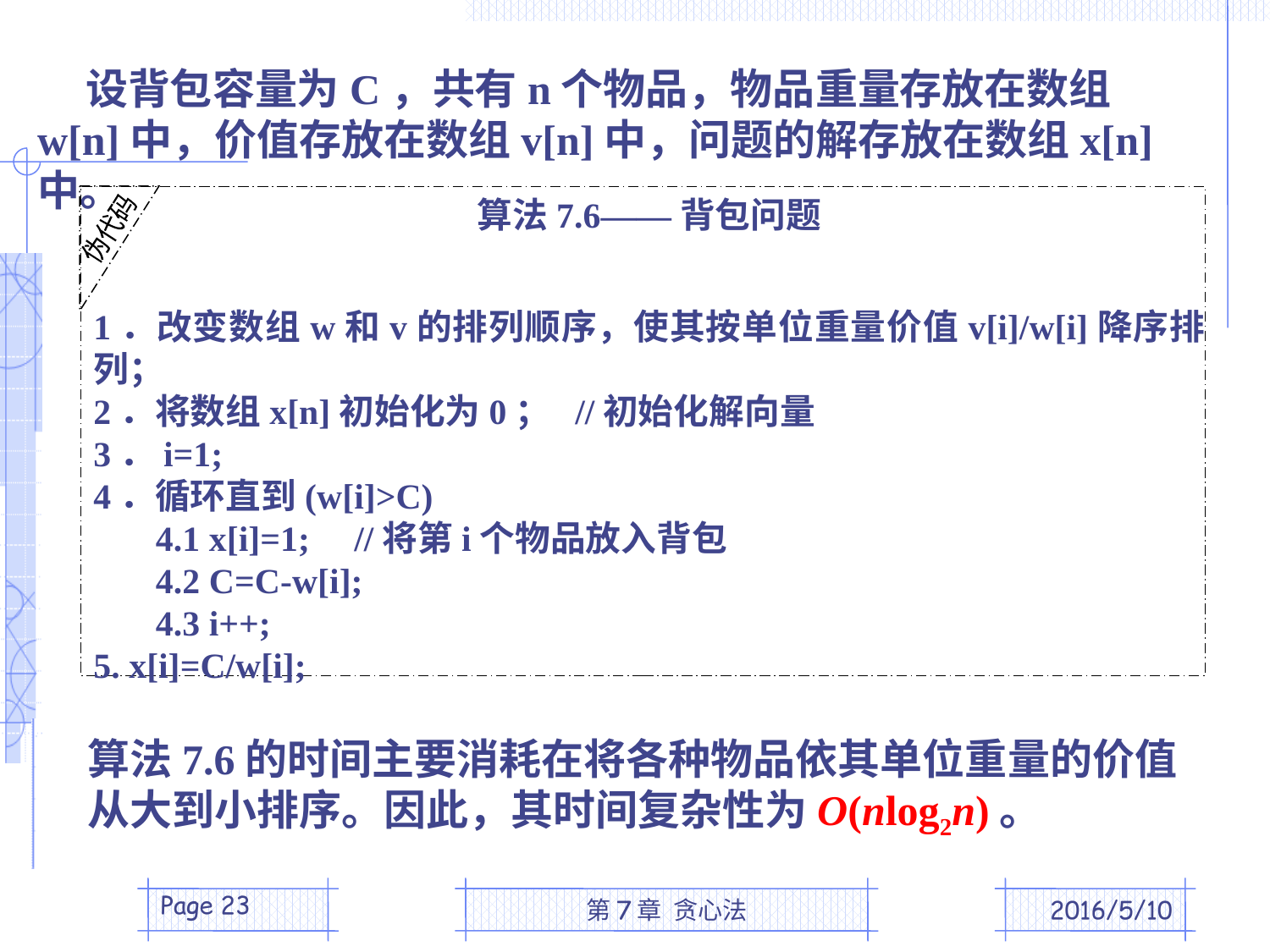

设背包容量为C，共有n个物品，物品重量存放在数组w[n]中，价值存放在数组v[n]中，问题的解存放在数组x[n]中。

伪代码
算法7.6——背包问题

1．改变数组w和v的排列顺序，使其按单位重量价值v[i]/w[i]降序排列；
2．将数组x[n]初始化为0；  //初始化解向量
3．i=1;
4．循环直到(w[i]>C)
       4.1 x[i]=1;     //将第i个物品放入背包
       4.2 C=C-w[i];
       4.3 i++;
5. x[i]=C/w[i];
算法7.6的时间主要消耗在将各种物品依其单位重量的价值从大到小排序。因此，其时间复杂性为O(nlog2n)。
Page 23
第7章  贪心法
2016/5/10